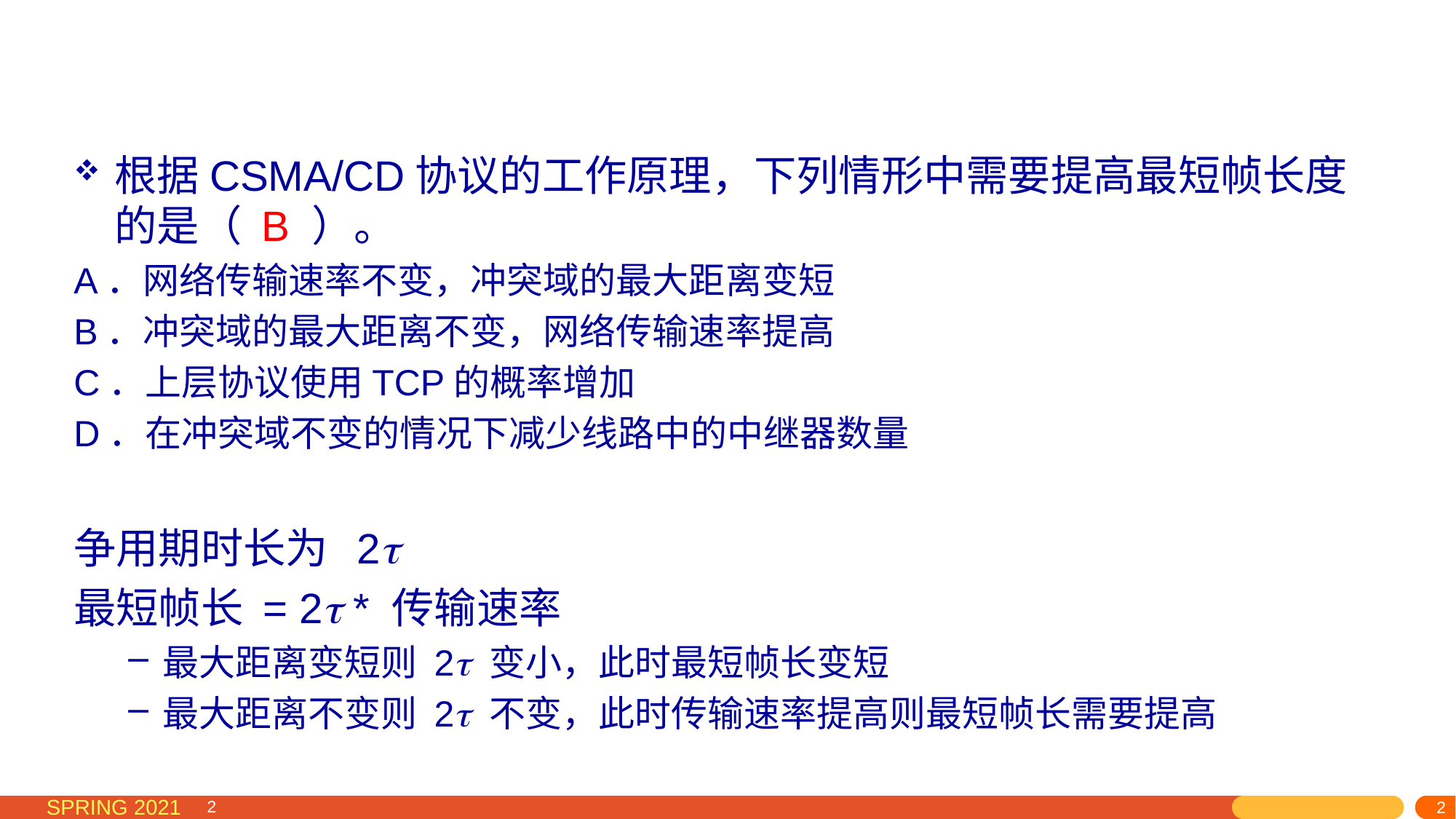

#
根据CSMA/CD协议的工作原理，下列情形中需要提高最短帧长度的是（ B ）。
A．网络传输速率不变，冲突域的最大距离变短
B．冲突域的最大距离不变，网络传输速率提高
C．上层协议使用TCP的概率增加
D．在冲突域不变的情况下减少线路中的中继器数量

争用期时长为  2τ
最短帧长 = 2τ * 传输速率
最大距离变短则 2τ 变小，此时最短帧长变短
最大距离不变则 2τ 不变，此时传输速率提高则最短帧长需要提高